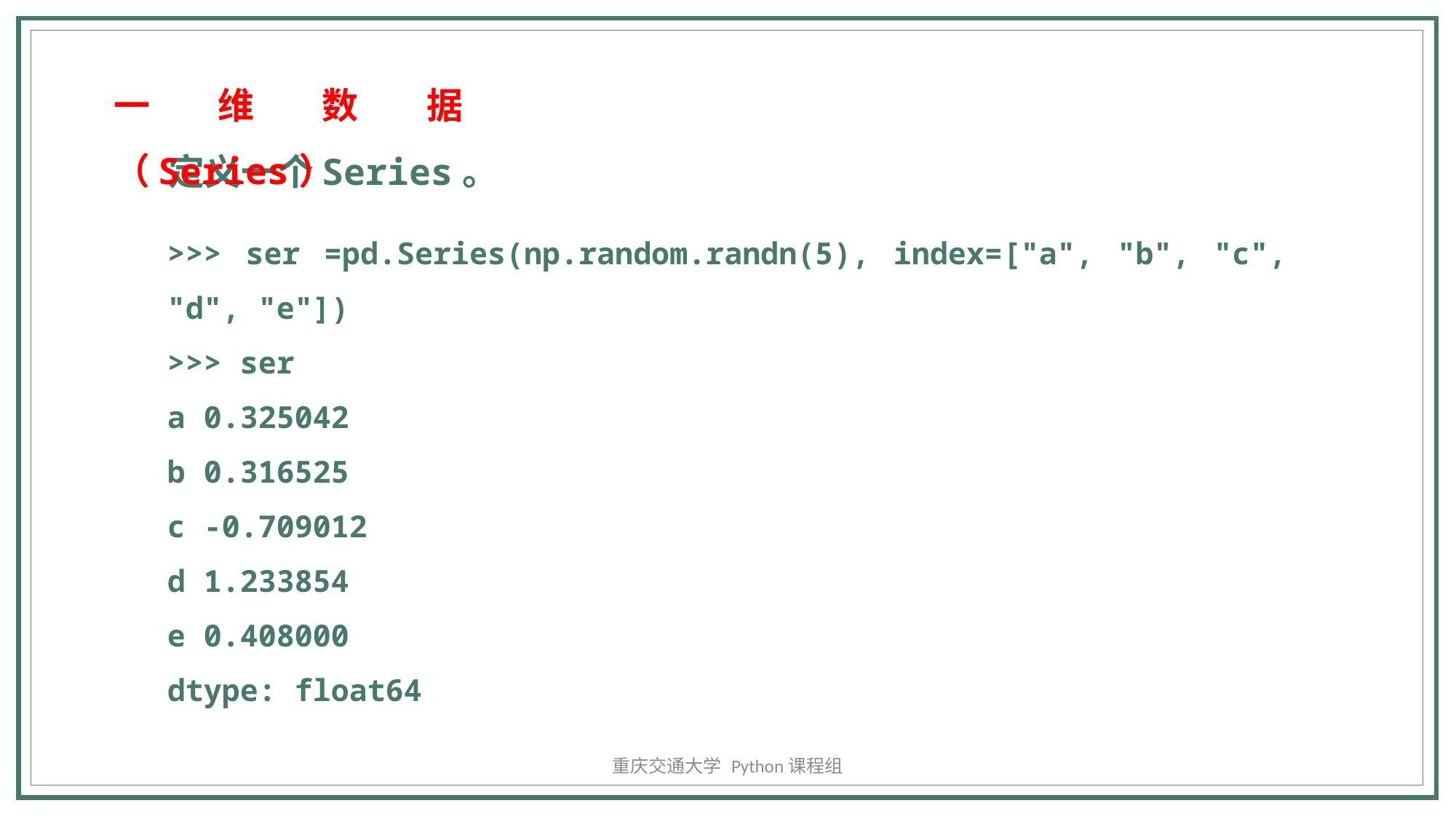

一维数据（Series）
定义一个Series。
>>> ser =pd.Series(np.random.randn(5), index=["a", "b", "c", "d", "e"])
>>> ser
a 0.325042
b 0.316525
c -0.709012
d 1.233854
e 0.408000
dtype: float64
重庆交通大学 Python课程组